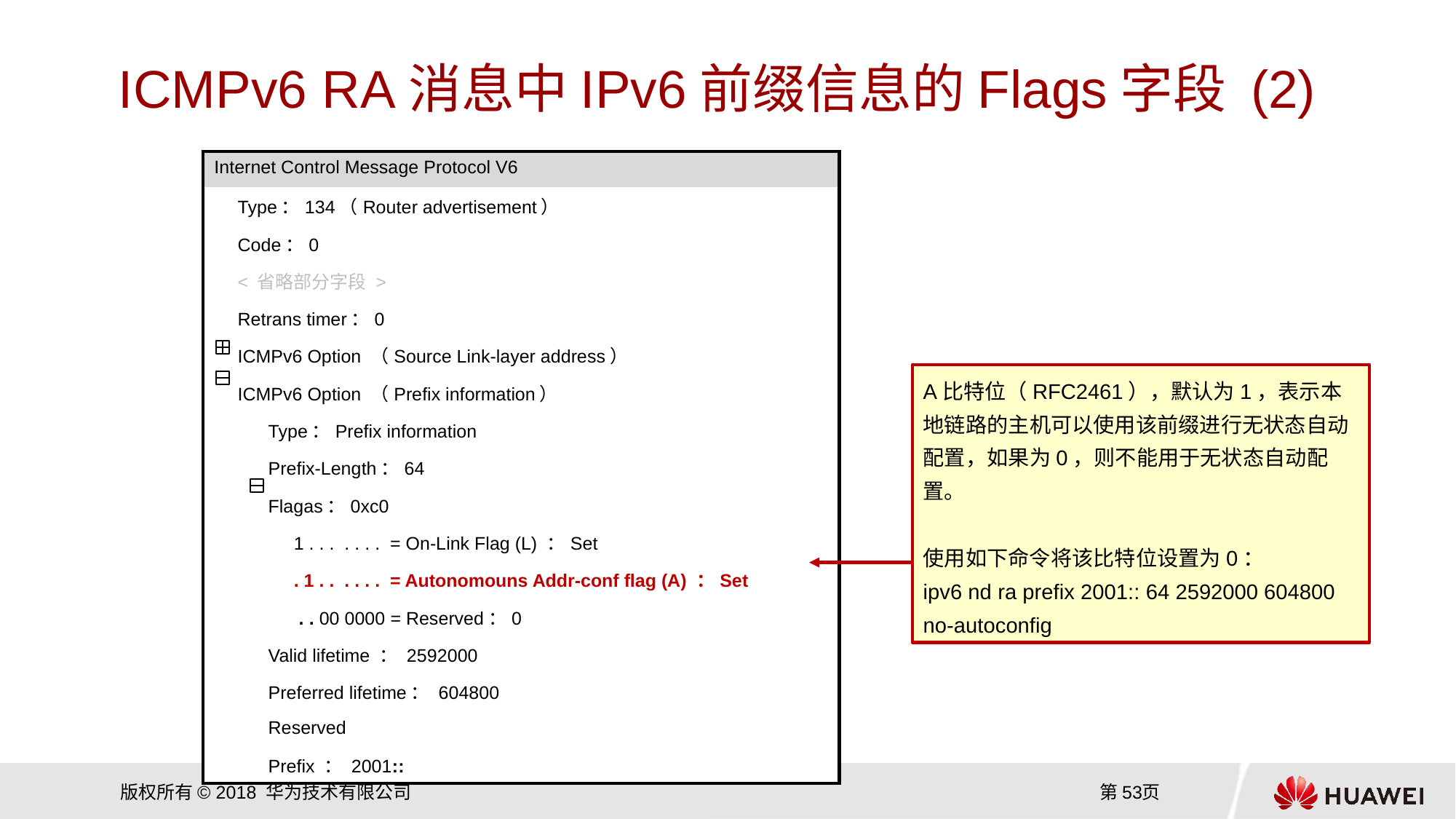

# ICMPv6 RA消息中IPv6前缀信息的Flags字段 (2)
| Internet Control Message Protocol V6 |
| --- |
| Type：134（Router advertisement） |
| Code：0 |
| < 省略部分字段 > |
| Retrans timer：0 |
| ICMPv6 Option （Source Link-layer address） |
| ICMPv6 Option （Prefix information） |
| Type：Prefix information |
| Prefix-Length：64 |
| Flagas：0xc0 |
| 1 . . . . . . . = On-Link Flag (L) ：Set |
| . 1 . . . . . . = Autonomouns Addr-conf flag (A) ：Set |
| . . 00 0000 = Reserved：0 |
| Valid lifetime ： 2592000 |
| Preferred lifetime： 604800 |
| Reserved |
| Prefix ： 2001:: |

A比特位（RFC2461），默认为1，表示本地链路的主机可以使用该前缀进行无状态自动配置，如果为0，则不能用于无状态自动配置。

使用如下命令将该比特位设置为0：
ipv6 nd ra prefix 2001:: 64 2592000 604800 no-autoconfig